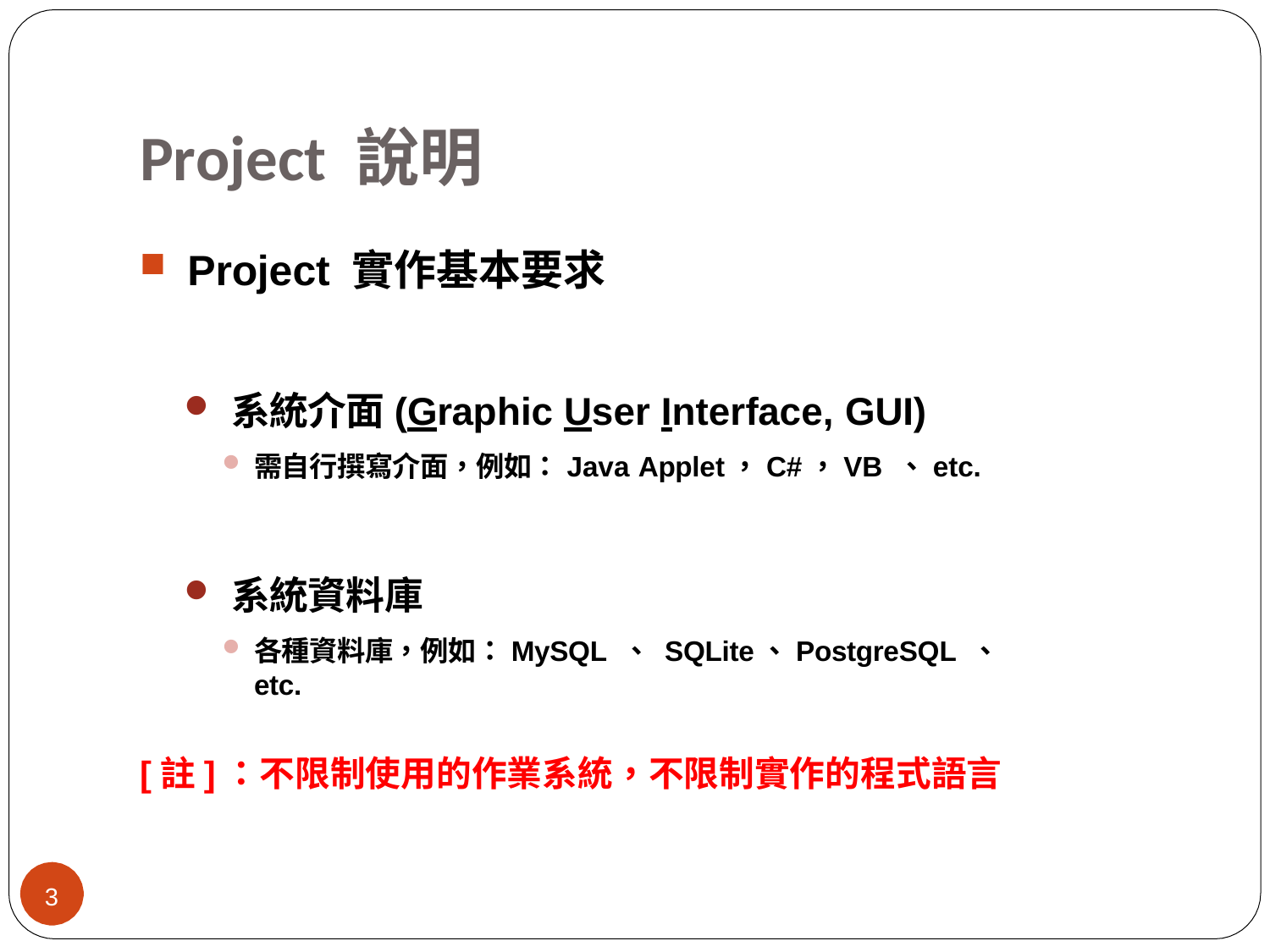

# Project 說明
Project 實作基本要求

系統介面(Graphic User Interface, GUI)
需自行撰寫介面，例如：Java Applet，C#，VB 、etc.

系統資料庫
各種資料庫，例如：MySQL 、 SQLite、PostgreSQL 、 etc.
[註]：不限制使用的作業系統，不限制實作的程式語言

3